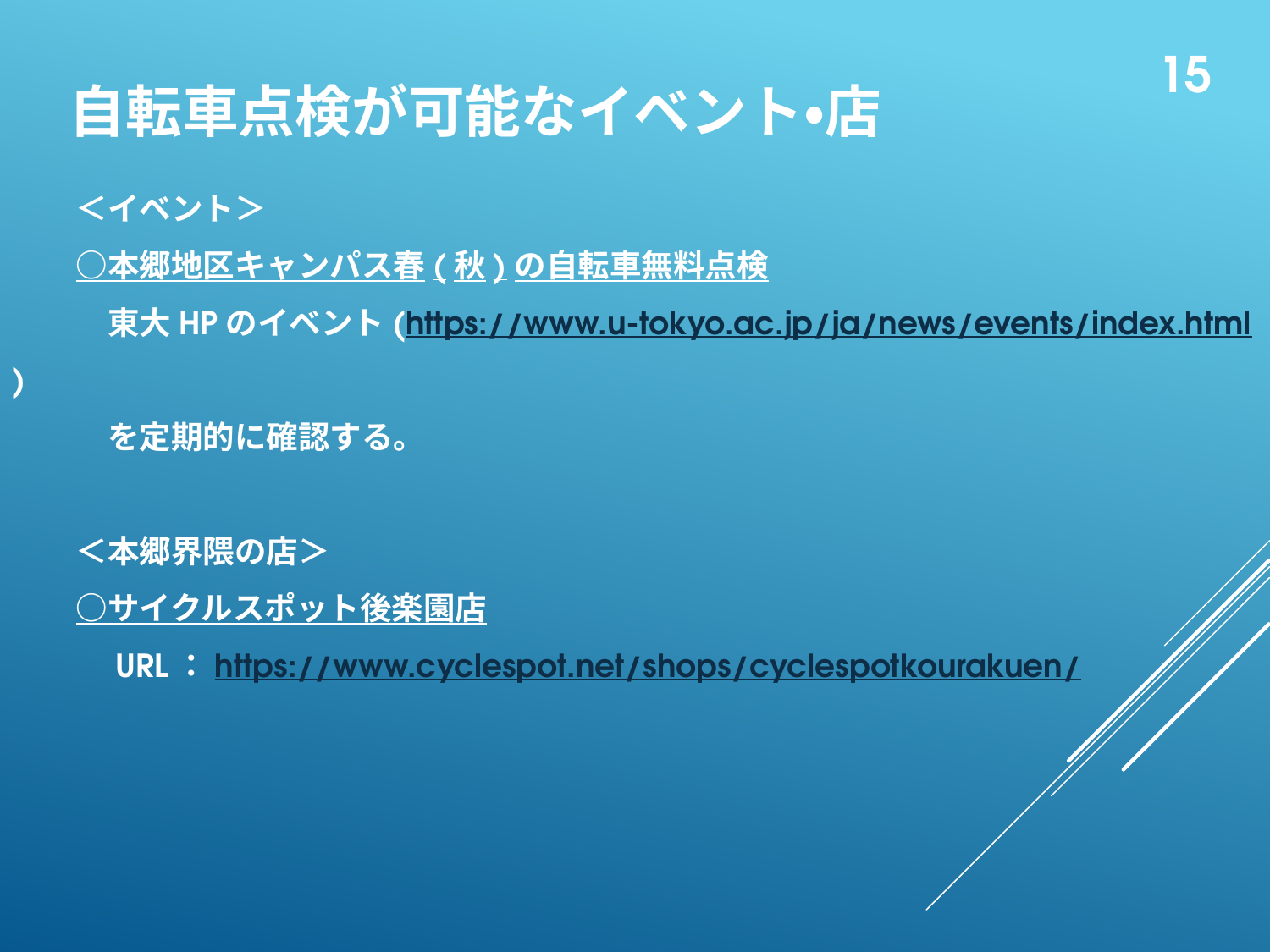

自転車点検が可能なイベント・店
15

　　＜イベント＞
　　○本郷地区キャンパス春(秋)の自転車無料点検
　　　東大HPのイベント(https://www.u-tokyo.ac.jp/ja/news/events/index.html)
　　　を定期的に確認する。

　　＜本郷界隈の店＞
　　○サイクルスポット後楽園店
　　　URL：https://www.cyclespot.net/shops/cyclespotkourakuen/